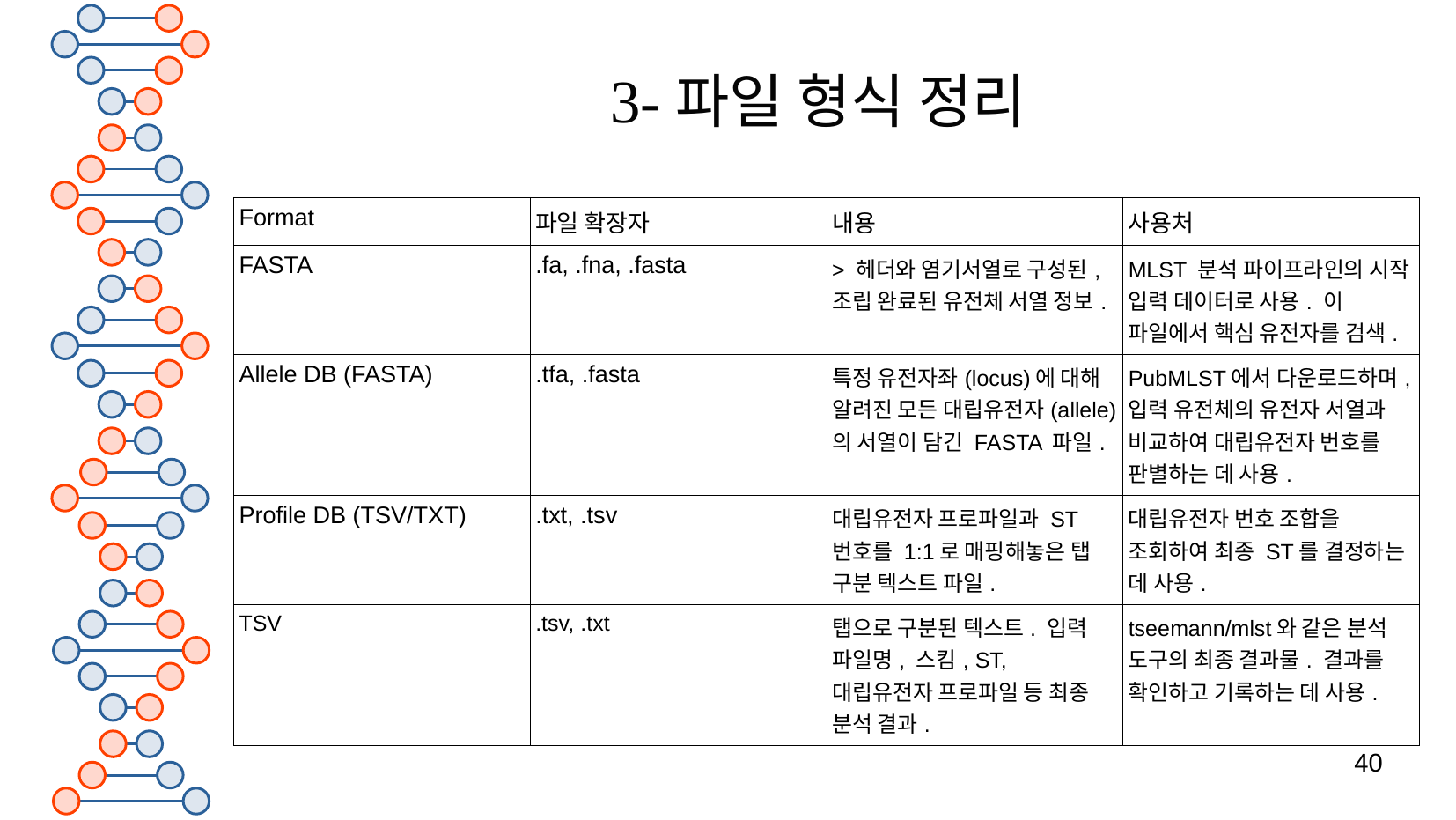

# 3-파일 형식 정리
| Format | 파일 확장자 | 내용 | 사용처 |
| --- | --- | --- | --- |
| FASTA | .fa, .fna, .fasta | > 헤더와 염기서열로 구성된, 조립 완료된 유전체 서열 정보. | MLST 분석 파이프라인의 시작 입력 데이터로 사용. 이 파일에서 핵심 유전자를 검색. |
| Allele DB (FASTA) | .tfa, .fasta | 특정 유전자좌(locus)에 대해 알려진 모든 대립유전자(allele)의 서열이 담긴 FASTA 파일. | PubMLST에서 다운로드하며, 입력 유전체의 유전자 서열과 비교하여 대립유전자 번호를 판별하는 데 사용. |
| Profile DB (TSV/TXT) | .txt, .tsv | 대립유전자 프로파일과 ST 번호를 1:1로 매핑해놓은 탭 구분 텍스트 파일. | 대립유전자 번호 조합을 조회하여 최종 ST를 결정하는 데 사용. |
| TSV | .tsv, .txt | 탭으로 구분된 텍스트. 입력 파일명, 스킴, ST, 대립유전자 프로파일 등 최종 분석 결과. | tseemann/mlst와 같은 분석 도구의 최종 결과물. 결과를 확인하고 기록하는 데 사용. |
40